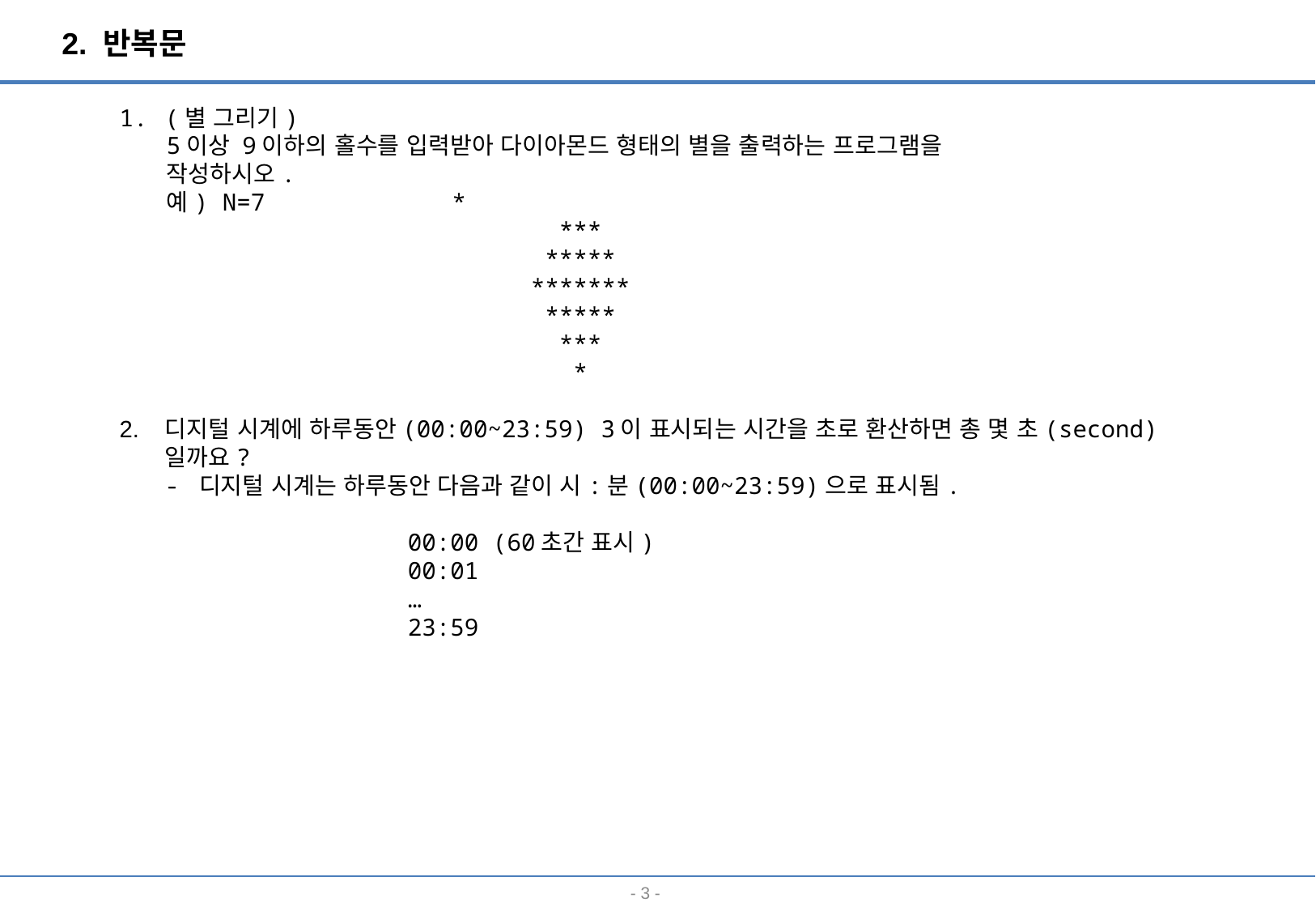

2. 반복문
(별 그리기)
5이상 9이하의 홀수를 입력받아 다이아몬드 형태의 별을 출력하는 프로그램을
작성하시오.
예) N=7		   *
			  ***
			 *****
			*******
			 *****
			  ***
			   *

디지털 시계에 하루동안(00:00~23:59) 3이 표시되는 시간을 초로 환산하면 총 몇 초(second)
일까요?
- 디지털 시계는 하루동안 다음과 같이 시:분(00:00~23:59)으로 표시됨.
		00:00 (60초간 표시)
		00:01
		…
		23:59
- 3 -